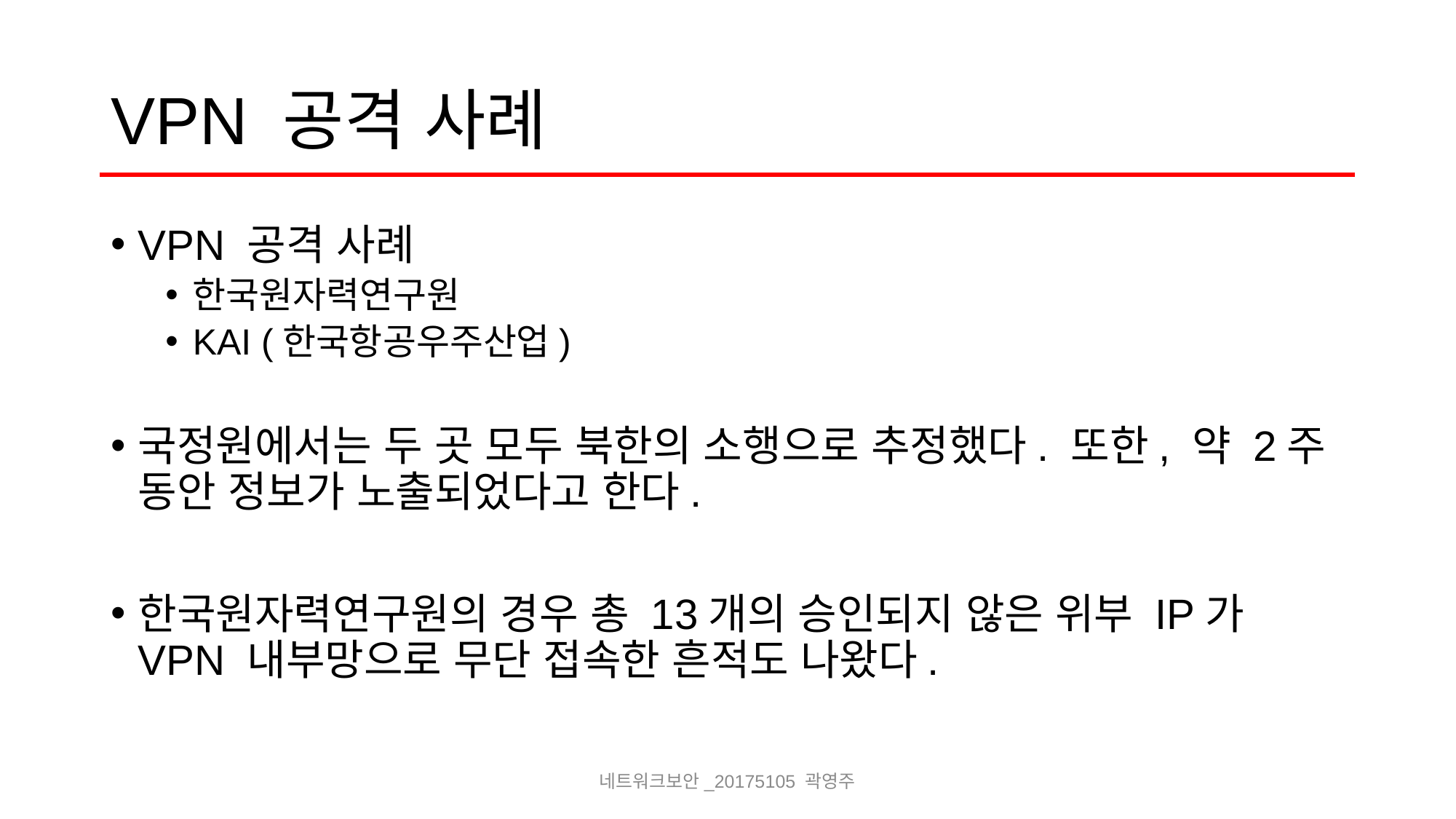

# VPN 공격 사례
VPN 공격 사례
한국원자력연구원
KAI (한국항공우주산업)

국정원에서는 두 곳 모두 북한의 소행으로 추정했다. 또한, 약 2주 동안 정보가 노출되었다고 한다.

한국원자력연구원의 경우 총 13개의 승인되지 않은 위부 IP가 VPN 내부망으로 무단 접속한 흔적도 나왔다.
네트워크보안_20175105 곽영주